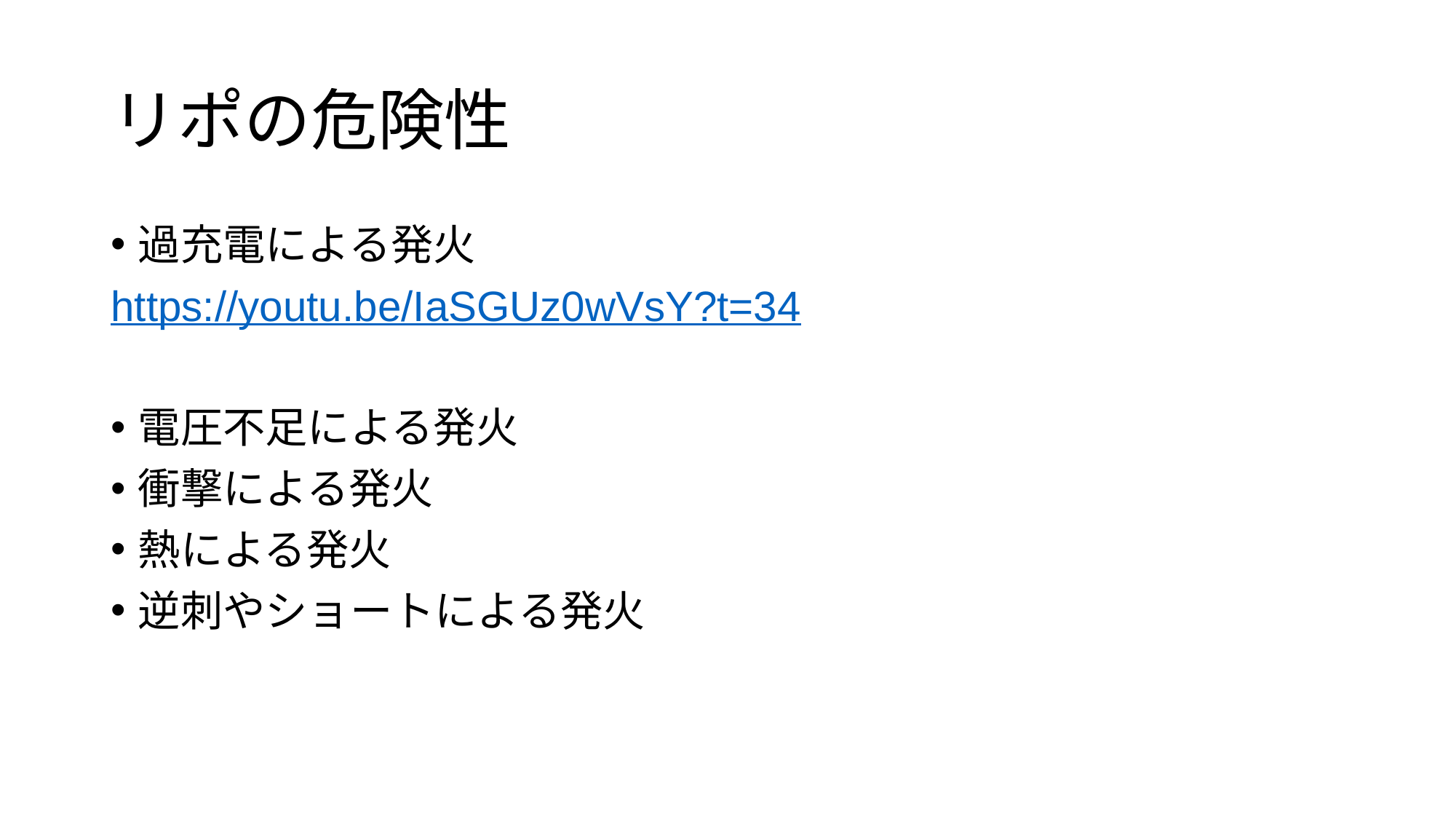

# リポの危険性
過充電による発火
https://youtu.be/IaSGUz0wVsY?t=34

電圧不足による発火
衝撃による発火
熱による発火
逆刺やショートによる発火